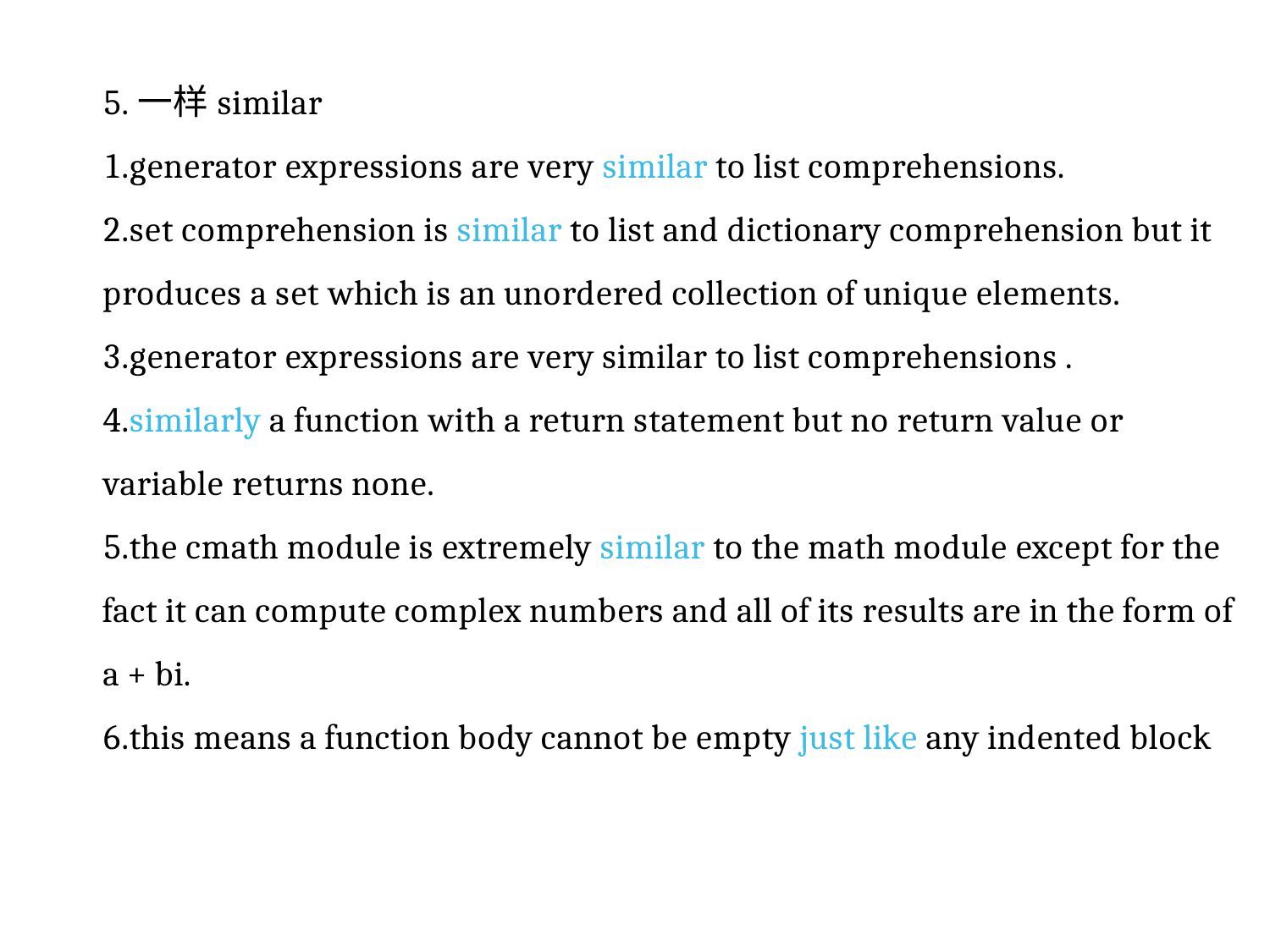

5.一样similar
1.generator expressions are very similar to list comprehensions.
2.set comprehension is similar to list and dictionary comprehension but it produces a set which is an unordered collection of unique elements.
3.generator expressions are very similar to list comprehensions .
4.similarly a function with a return statement but no return value or variable returns none.
5.the cmath module is extremely similar to the math module except for the fact it can compute complex numbers and all of its results are in the form of a + bi.
6.this means a function body cannot be empty just like any indented block